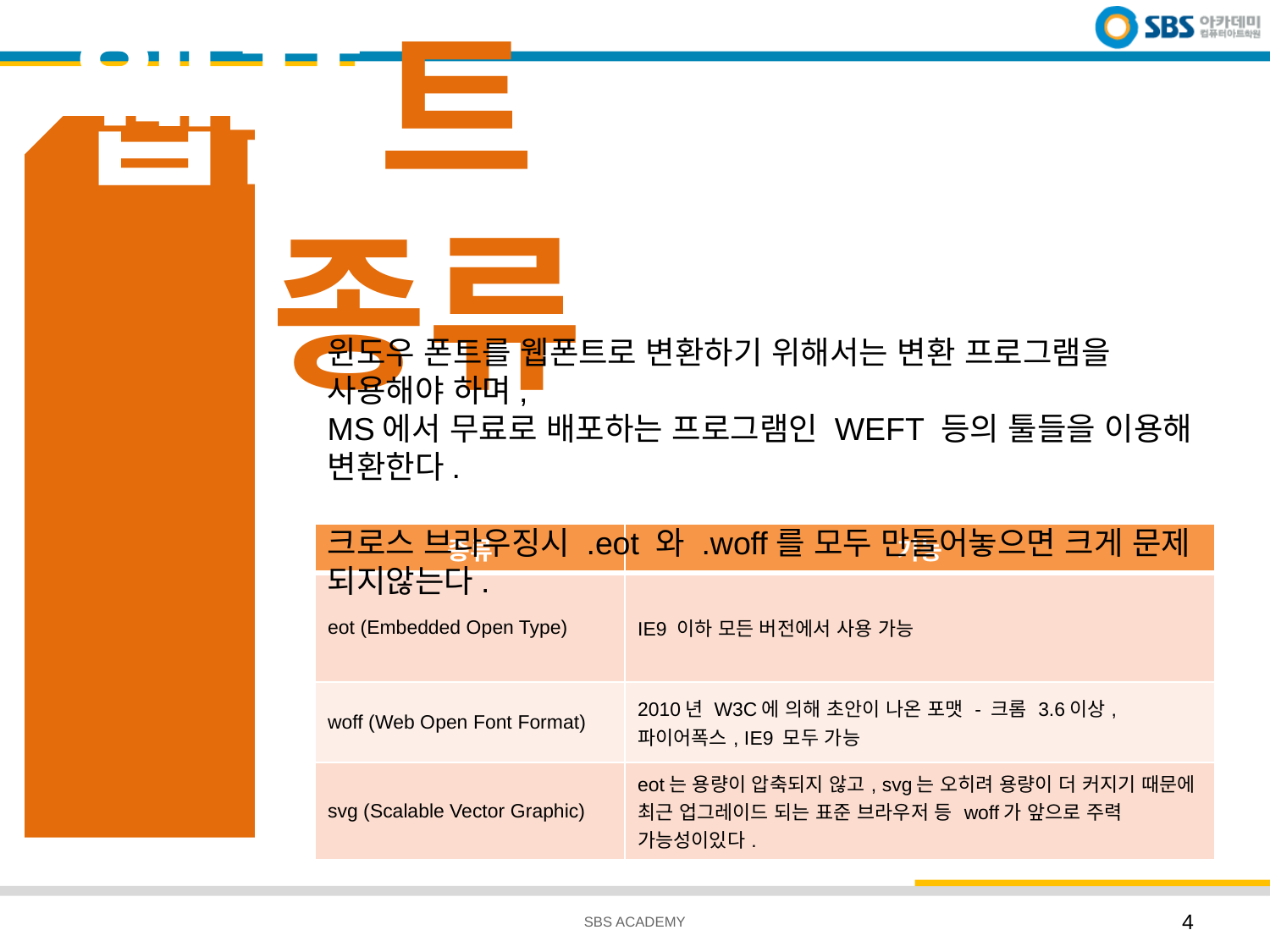

# 웹폰트의 종류
윈도우 폰트를 웹폰트로 변환하기 위해서는 변환 프로그램을 사용해야 하며,
MS에서 무료로 배포하는 프로그램인 WEFT 등의 툴들을 이용해 변환한다.

크로스 브라우징시 .eot 와 .woff를 모두 만들어놓으면 크게 문제 되지않는다.
| 종류 | 기능 |
| --- | --- |
| eot (Embedded Open Type) | IE9 이하 모든 버전에서 사용 가능 |
| woff (Web Open Font Format) | 2010년 W3C에 의해 초안이 나온 포맷 - 크롬 3.6이상, 파이어폭스, IE9 모두 가능 |
| svg (Scalable Vector Graphic) | eot는 용량이 압축되지 않고, svg는 오히려 용량이 더 커지기 때문에 최근 업그레이드 되는 표준 브라우저 등 woff가 앞으로 주력 가능성이있다. |
SBS ACADEMY
4